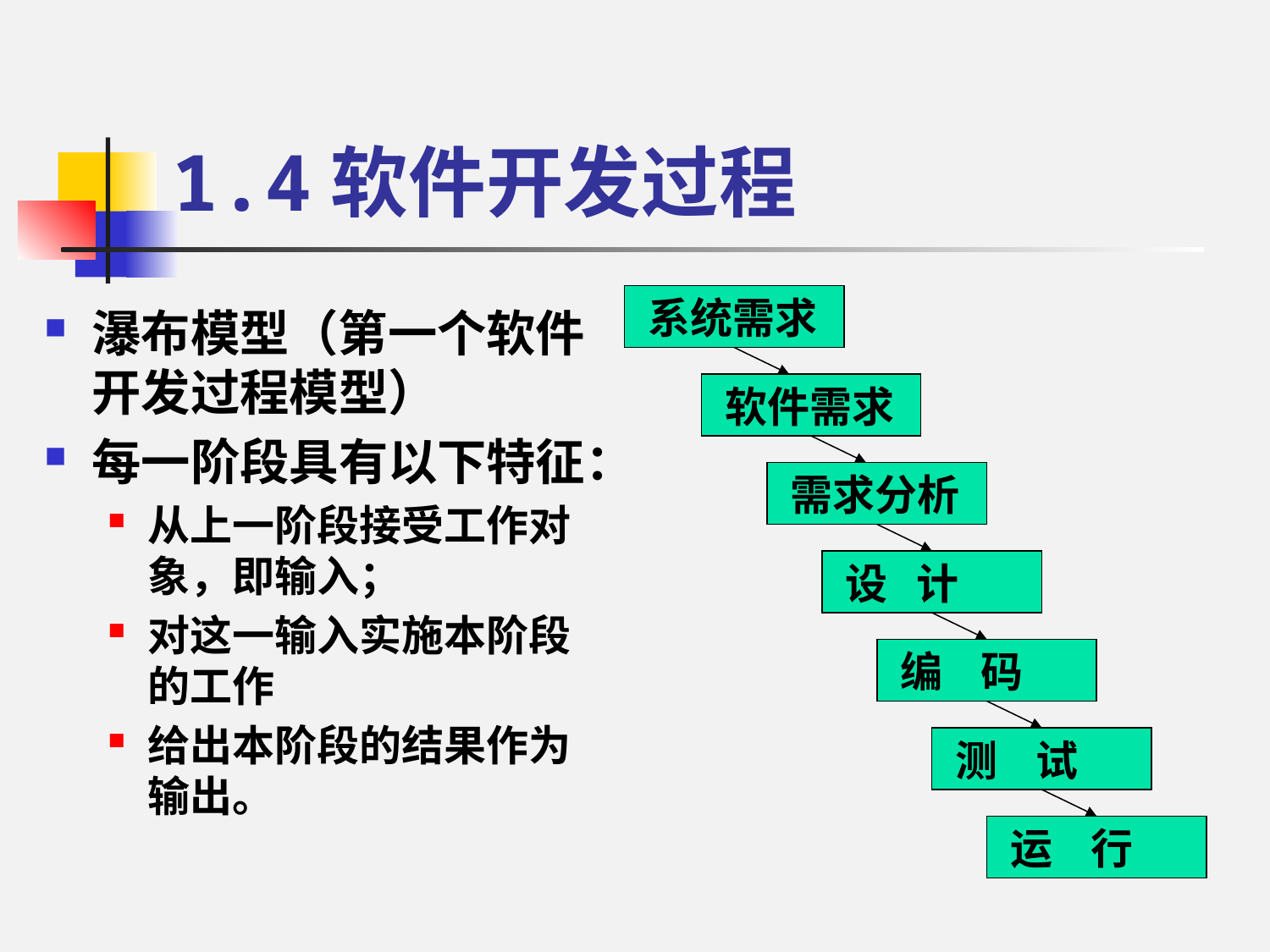

# 1.4软件开发过程

系统需求

软件需求

需求分析

设   计

编    码

测    试

运    行
瀑布模型（第一个软件开发过程模型）
每一阶段具有以下特征：
从上一阶段接受工作对象，即输入；
对这一输入实施本阶段的工作
给出本阶段的结果作为输出。
22